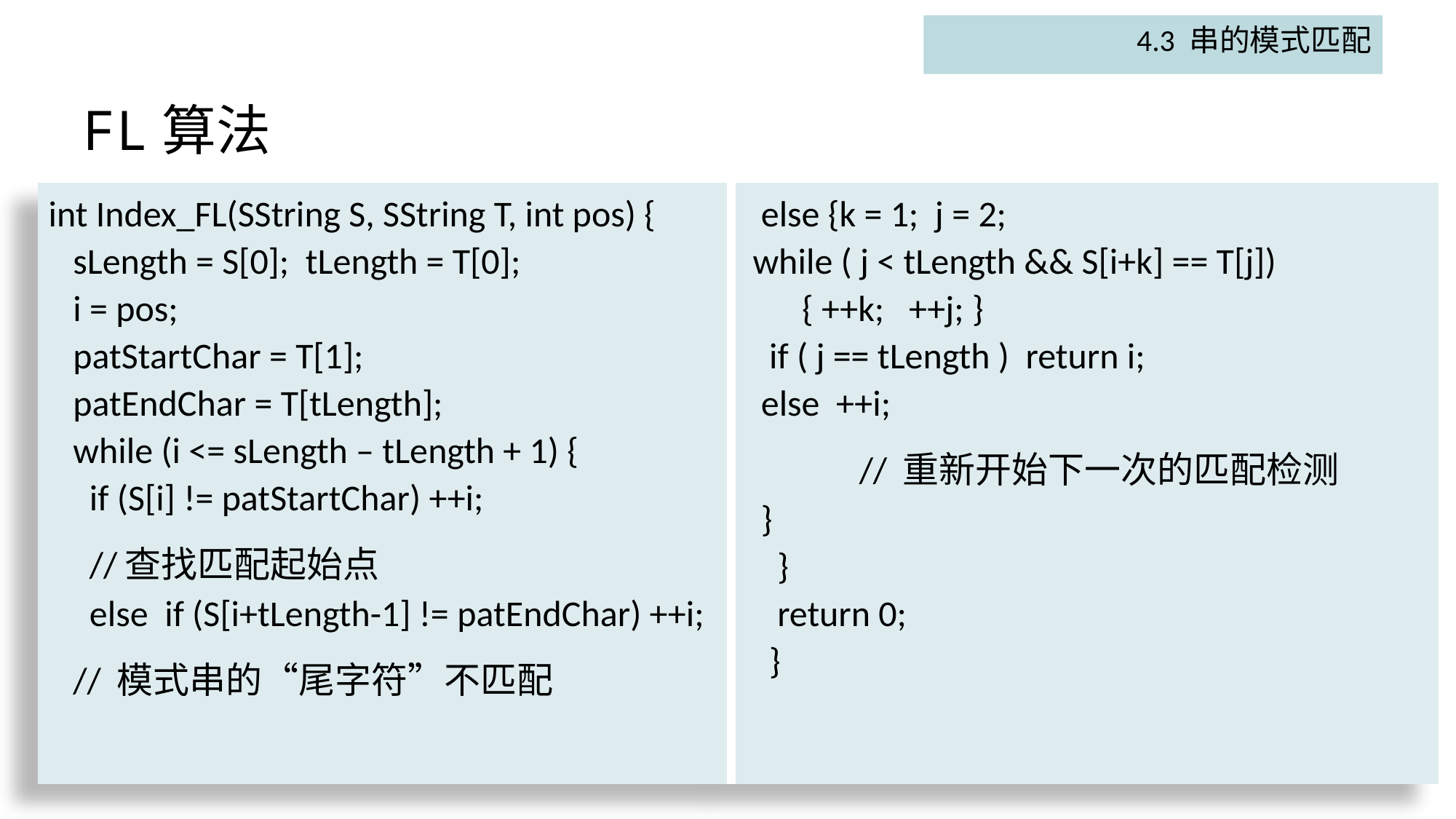

4.3 串的模式匹配

# FL算法
| int Index\_FL(SString S, SString T, int pos) { sLength = S[0]; tLength = T[0]; i = pos; patStartChar = T[1]; patEndChar = T[tLength]; while (i <= sLength – tLength + 1) { if (S[i] != patStartChar) ++i; //查找匹配起始点 else if (S[i+tLength-1] != patEndChar) ++i; // 模式串的“尾字符”不匹配 | else {k = 1; j = 2; while ( j < tLength && S[i+k] == T[j]) { ++k; ++j; } if ( j == tLength ) return i; else ++i; // 重新开始下一次的匹配检测 } } return 0; } |
| --- | --- |